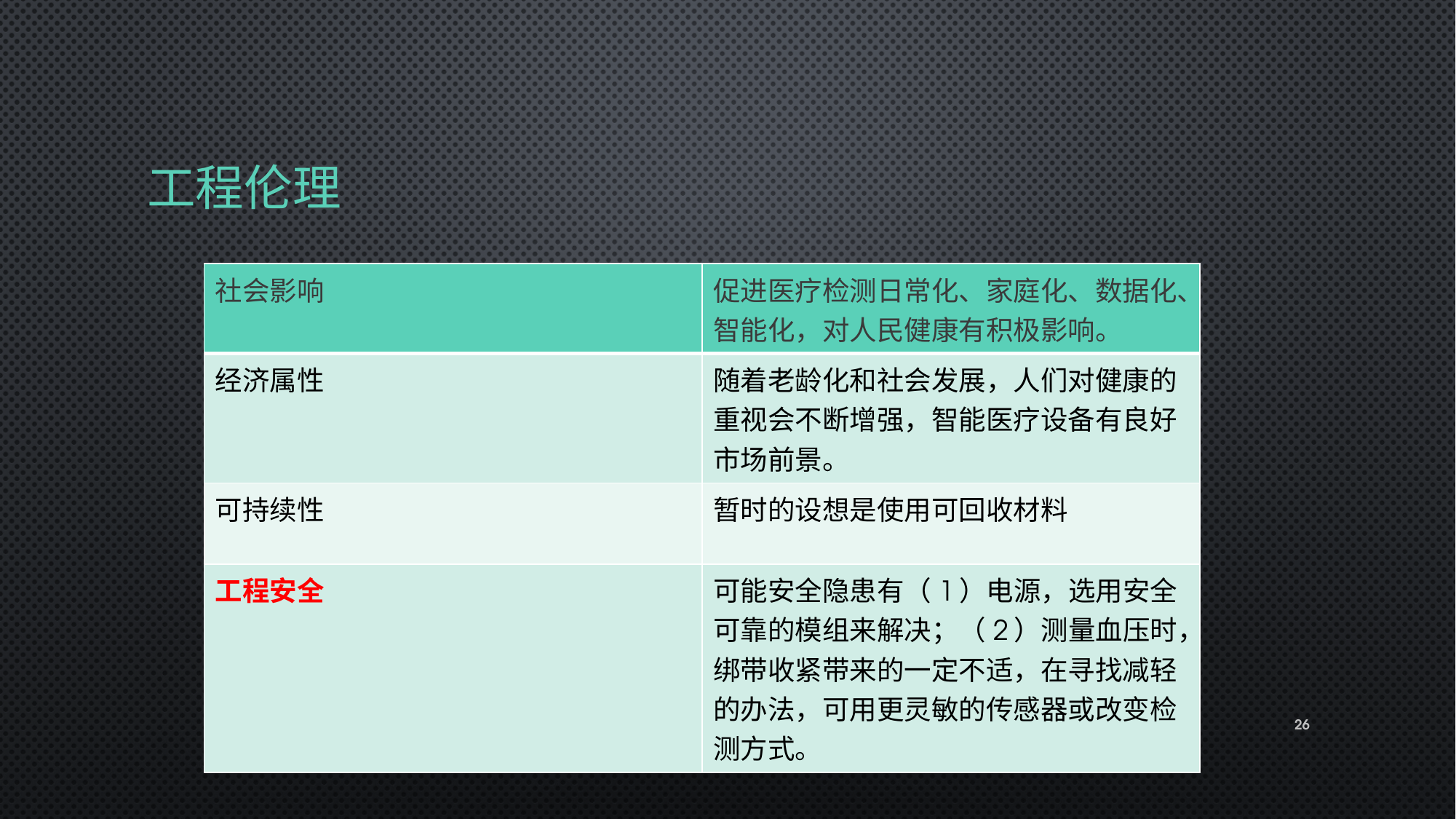

# 工程伦理
| 社会影响 | 促进医疗检测日常化、家庭化、数据化、智能化，对人民健康有积极影响。 |
| --- | --- |
| 经济属性 | 随着老龄化和社会发展，人们对健康的重视会不断增强，智能医疗设备有良好市场前景。 |
| 可持续性 | 暂时的设想是使用可回收材料 |
| 工程安全 | 可能安全隐患有（1）电源，选用安全可靠的模组来解决；（2）测量血压时，绑带收紧带来的一定不适，在寻找减轻的办法，可用更灵敏的传感器或改变检测方式。 |
26